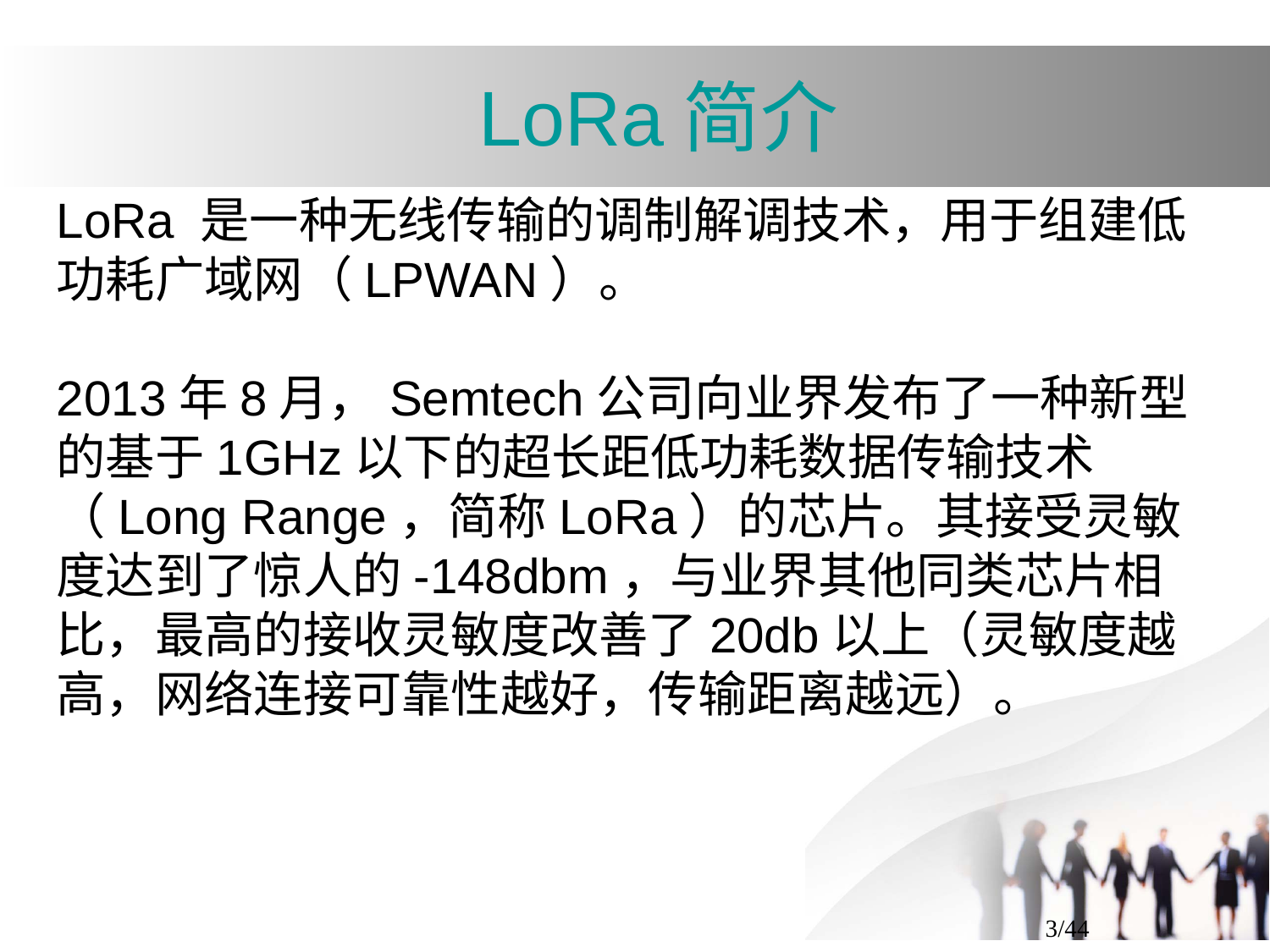

LoRa简介
LoRa 是一种无线传输的调制解调技术，用于组建低功耗广域网（LPWAN）。

2013年8月，Semtech公司向业界发布了一种新型的基于1GHz以下的超长距低功耗数据传输技术（Long Range，简称LoRa）的芯片。其接受灵敏度达到了惊人的-148dbm，与业界其他同类芯片相比，最高的接收灵敏度改善了20db以上（灵敏度越高，网络连接可靠性越好，传输距离越远）。

3/44